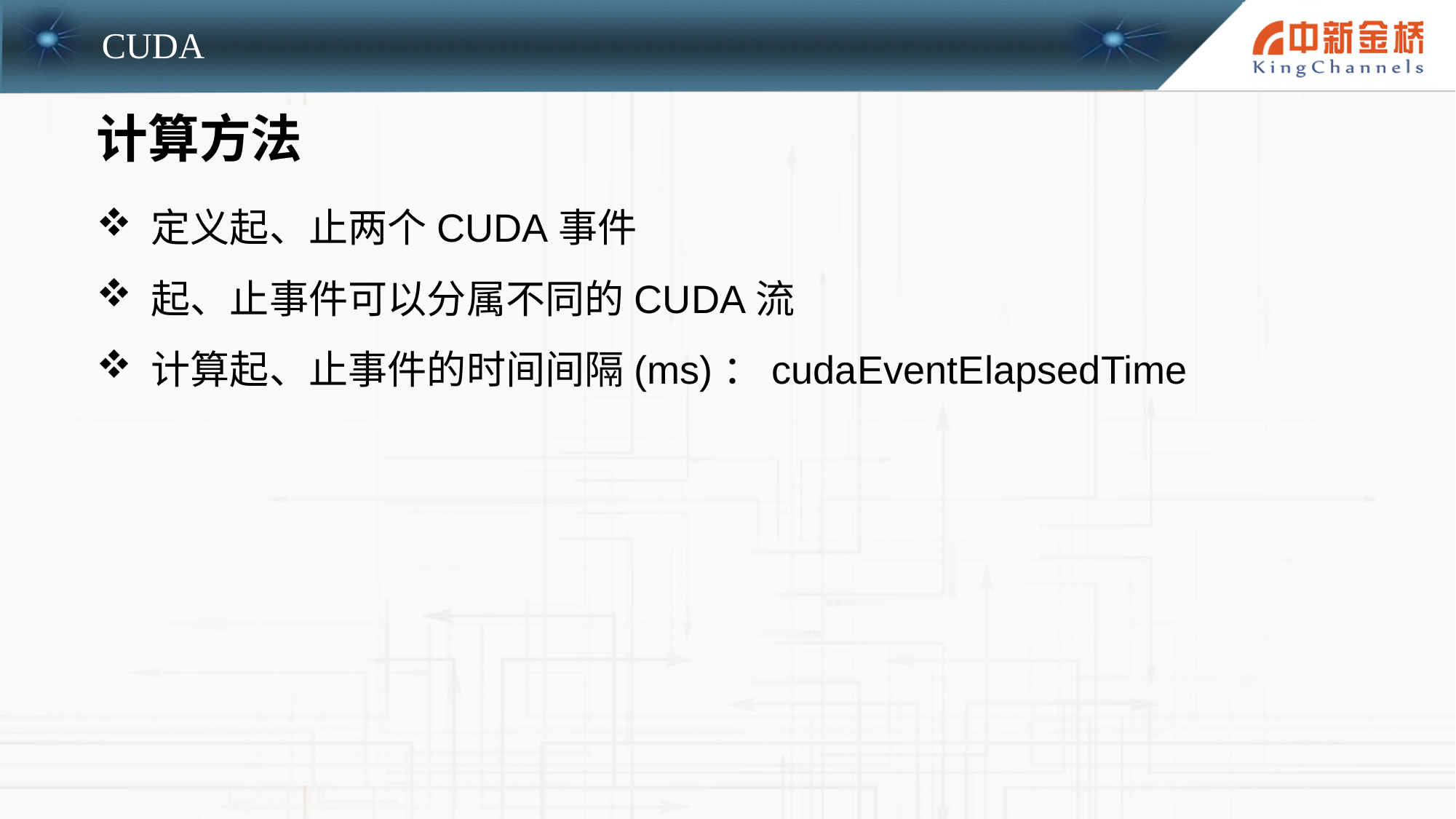

计算方法
定义起、止两个CUDA事件
起、止事件可以分属不同的CUDA流
计算起、止事件的时间间隔(ms)：cudaEventElapsedTime